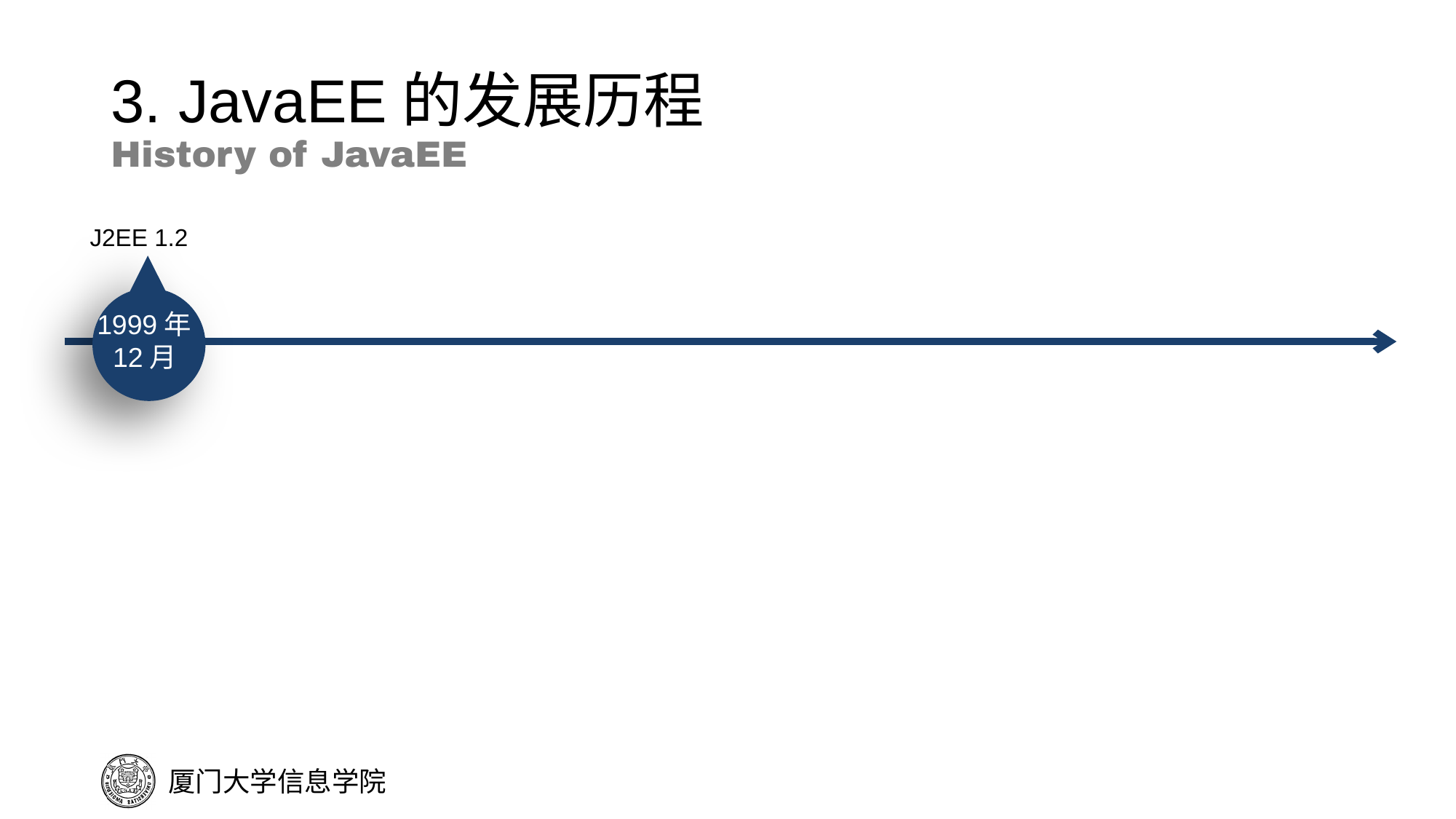

# 3. JavaEE的发展历程 History of JavaEE
J2EE 1.2

1999年12月
延时符
延时符